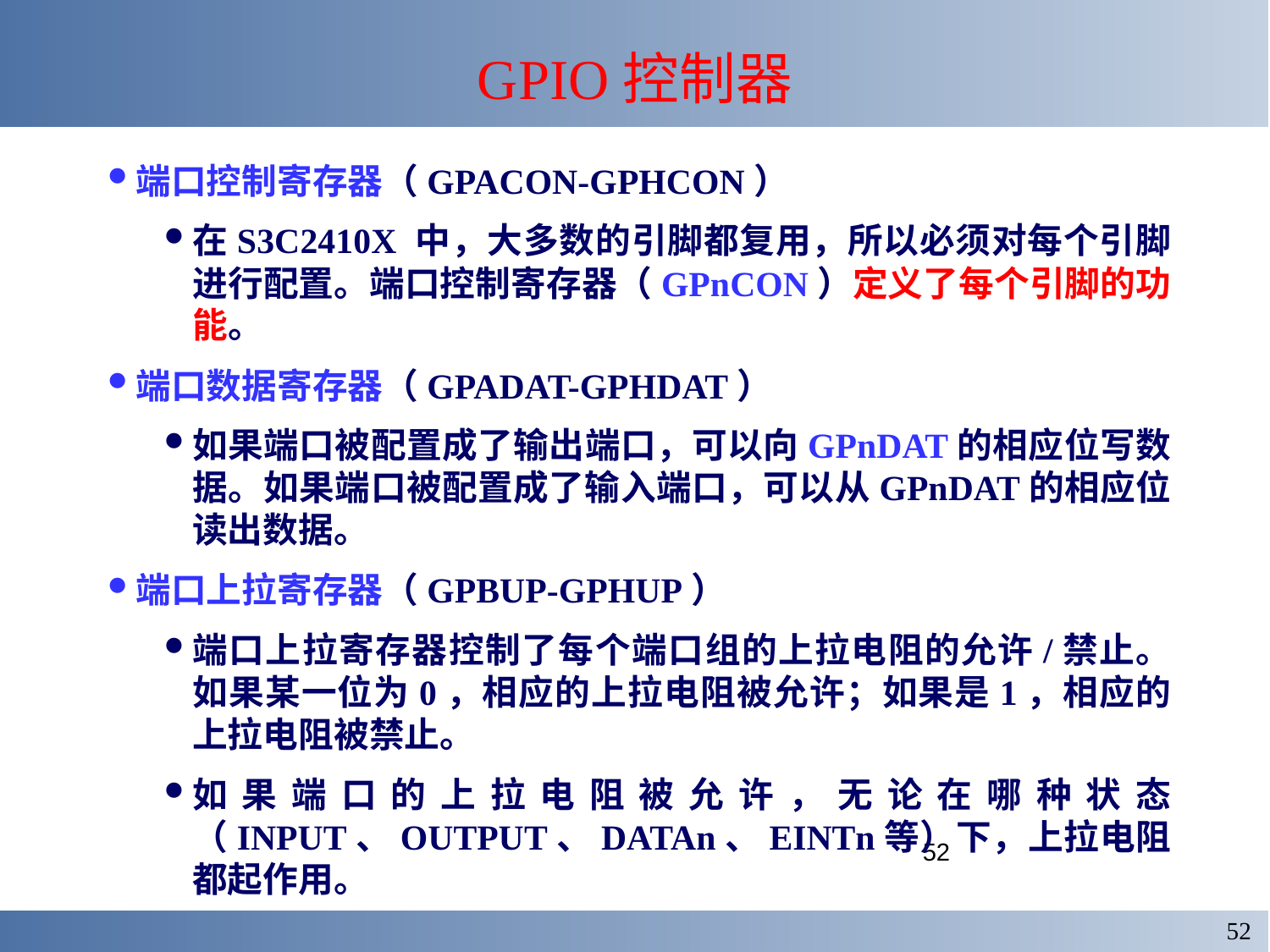

#
GPIO控制器
端口控制寄存器（GPACON-GPHCON）
在S3C2410X 中，大多数的引脚都复用，所以必须对每个引脚进行配置。端口控制寄存器（GPnCON）定义了每个引脚的功能。
端口数据寄存器（GPADAT-GPHDAT）
如果端口被配置成了输出端口，可以向GPnDAT的相应位写数据。如果端口被配置成了输入端口，可以从GPnDAT的相应位读出数据。
端口上拉寄存器（GPBUP-GPHUP）
端口上拉寄存器控制了每个端口组的上拉电阻的允许/禁止。如果某一位为0，相应的上拉电阻被允许；如果是1，相应的上拉电阻被禁止。
如果端口的上拉电阻被允许，无论在哪种状态（INPUT、OUTPUT、DATAn、EINTn等）下，上拉电阻都起作用。
52